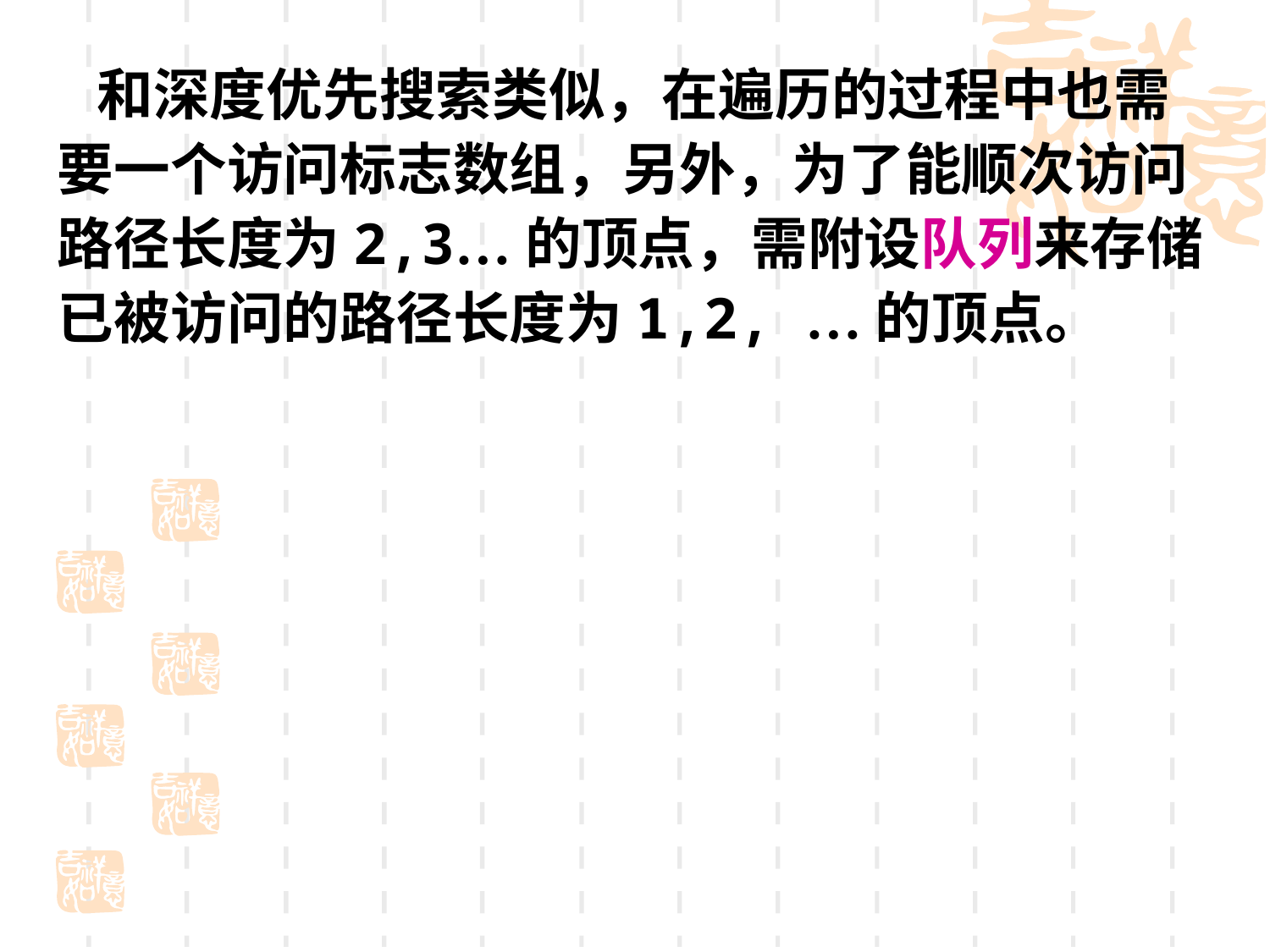

和深度优先搜索类似，在遍历的过程中也需要一个访问标志数组，另外，为了能顺次访问路径长度为2,3…的顶点，需附设队列来存储已被访问的路径长度为1,2, …的顶点。